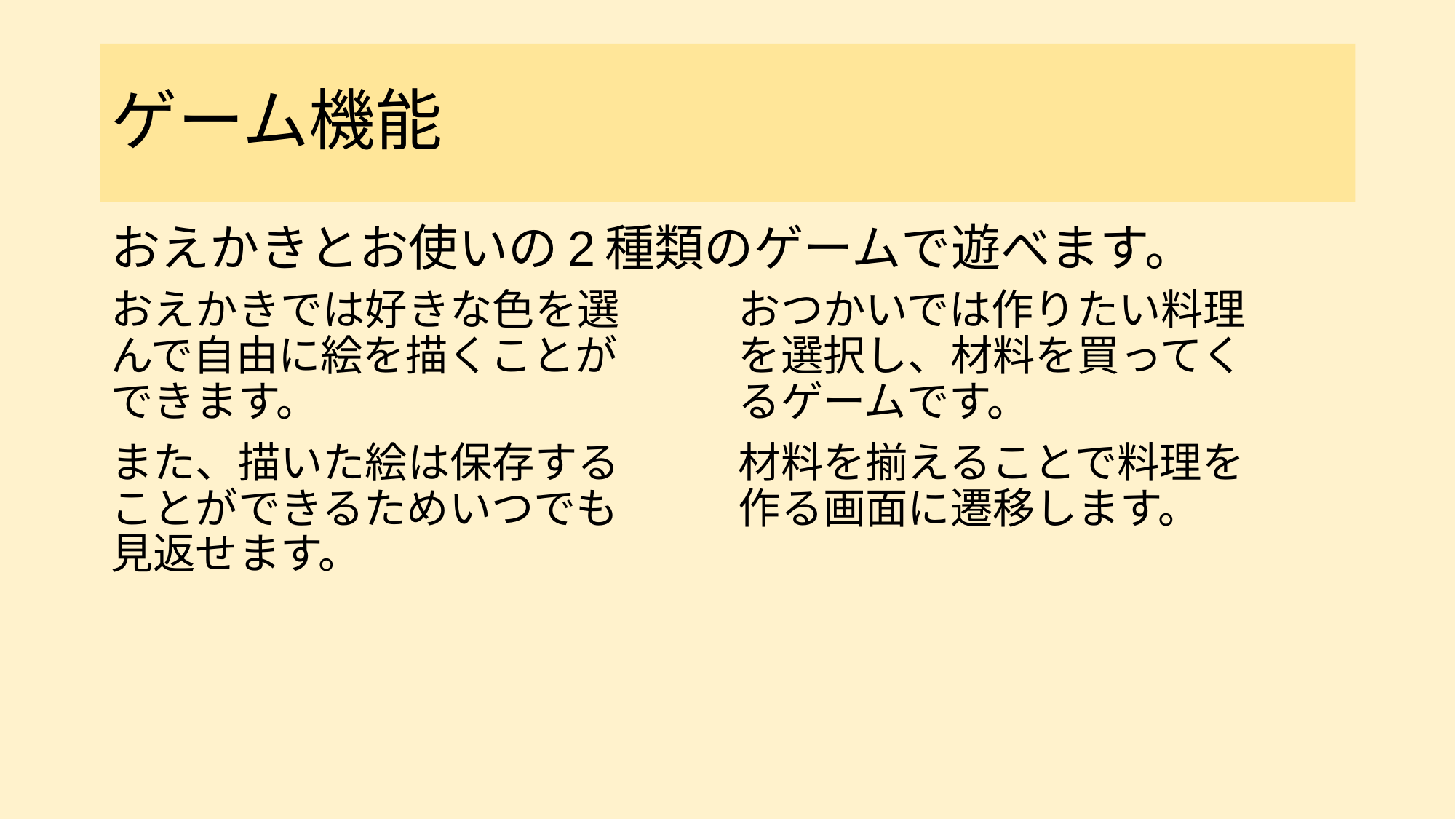

# ゲーム機能
おえかきとお使いの2種類のゲームで遊べます。

おえかきでは好きな色を選んで自由に絵を描くことができます。
また、描いた絵は保存することができるためいつでも見返せます。

おつかいでは作りたい料理を選択し、材料を買ってくるゲームです。
材料を揃えることで料理を作る画面に遷移します。